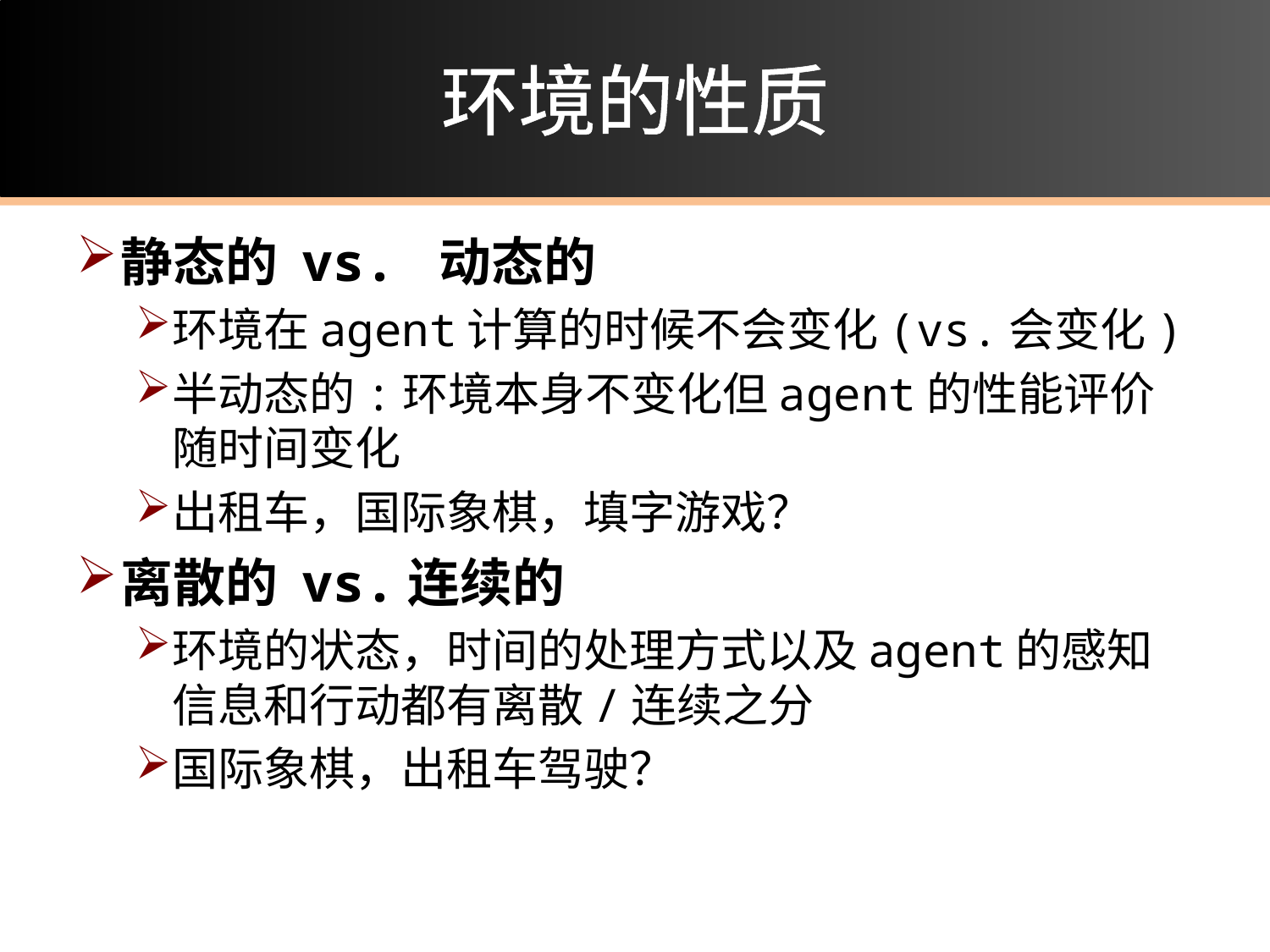

# 环境的性质

静态的 vs. 动态的
环境在agent计算的时候不会变化(vs.会变化)
半动态的:环境本身不变化但agent的性能评价随时间变化
出租车，国际象棋，填字游戏？
离散的 vs.连续的
环境的状态，时间的处理方式以及agent的感知信息和行动都有离散/连续之分
国际象棋，出租车驾驶？
18